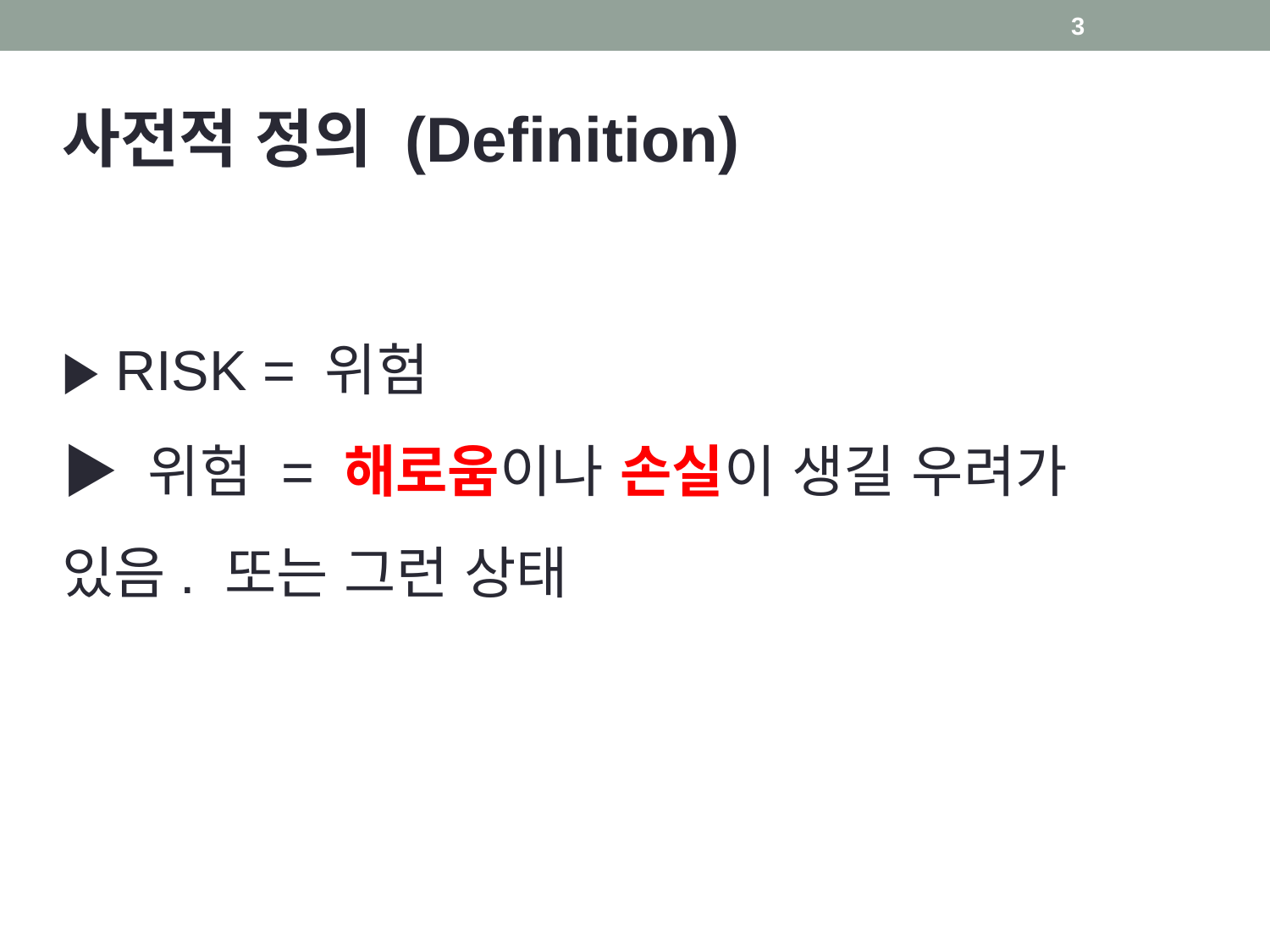

3
사전적 정의 (Definition)
▶ RISK = 위험
▶ 위험 = 해로움이나 손실이 생길 우려가 있음. 또는 그런 상태